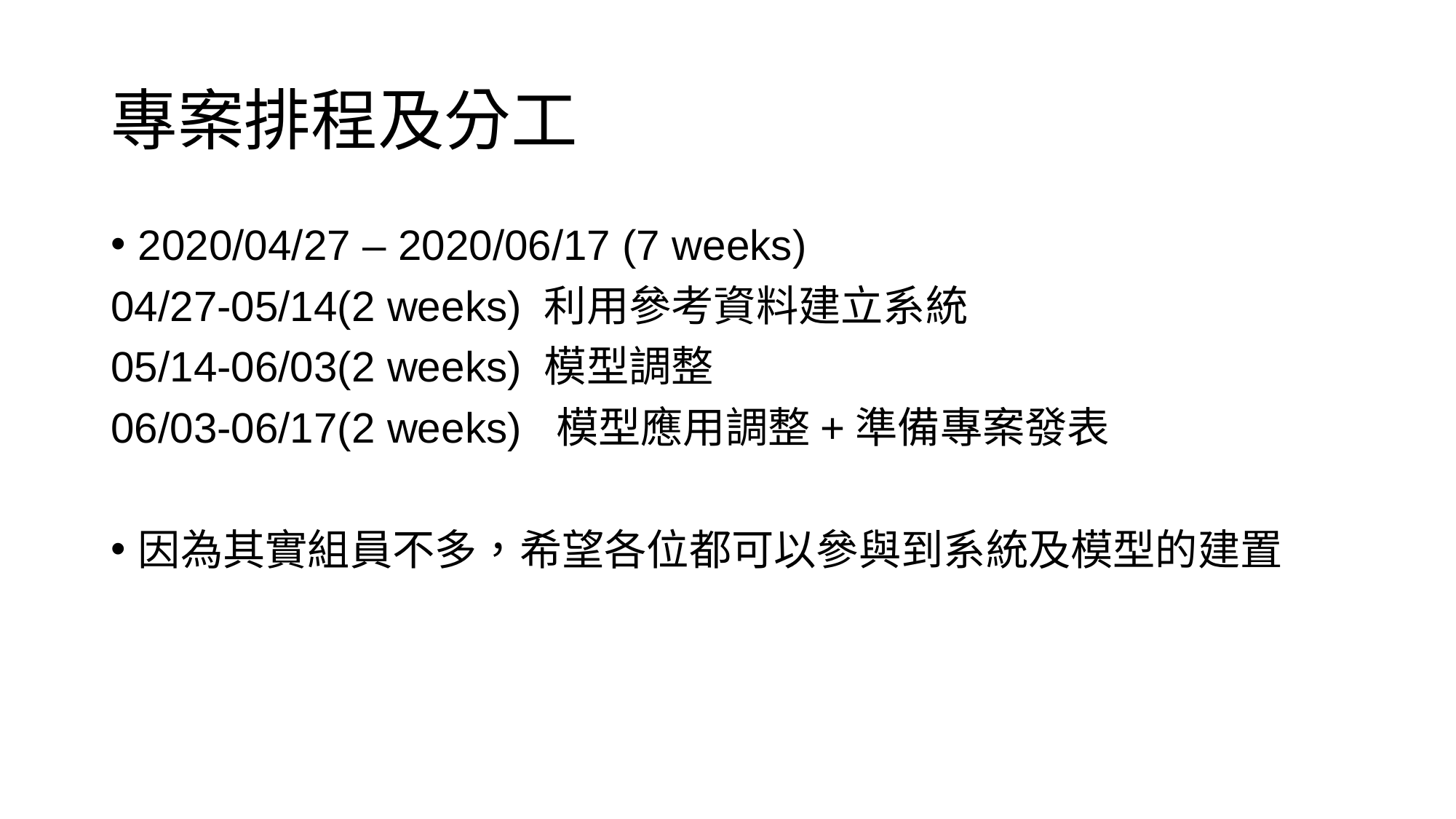

# 專案排程及分工
2020/04/27 – 2020/06/17 (7 weeks)
04/27-05/14(2 weeks) 利用參考資料建立系統
05/14-06/03(2 weeks) 模型調整
06/03-06/17(2 weeks)  模型應用調整+準備專案發表

因為其實組員不多，希望各位都可以參與到系統及模型的建置